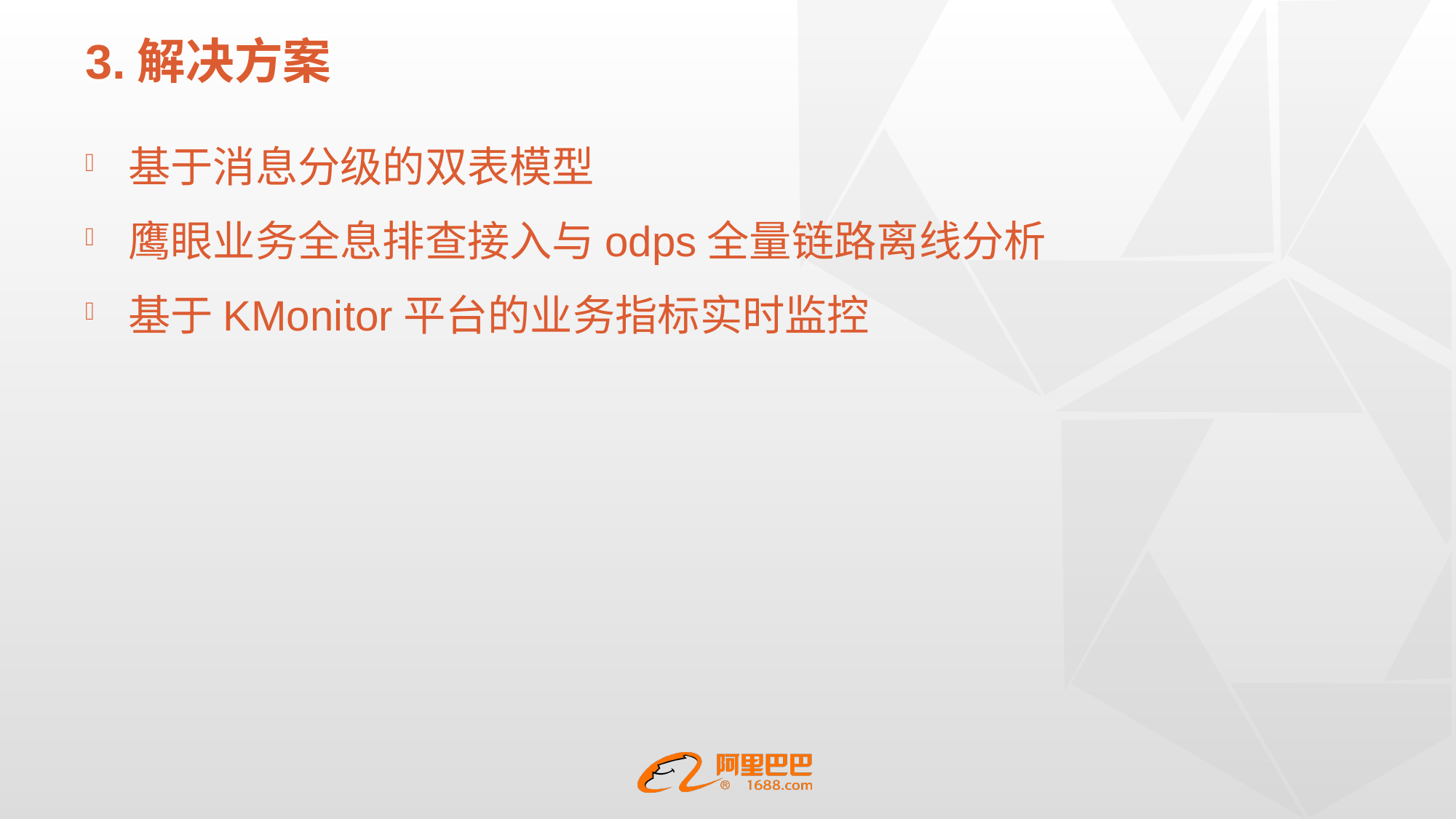

# 3.解决方案
基于消息分级的双表模型
鹰眼业务全息排查接入与odps全量链路离线分析
基于KMonitor平台的业务指标实时监控